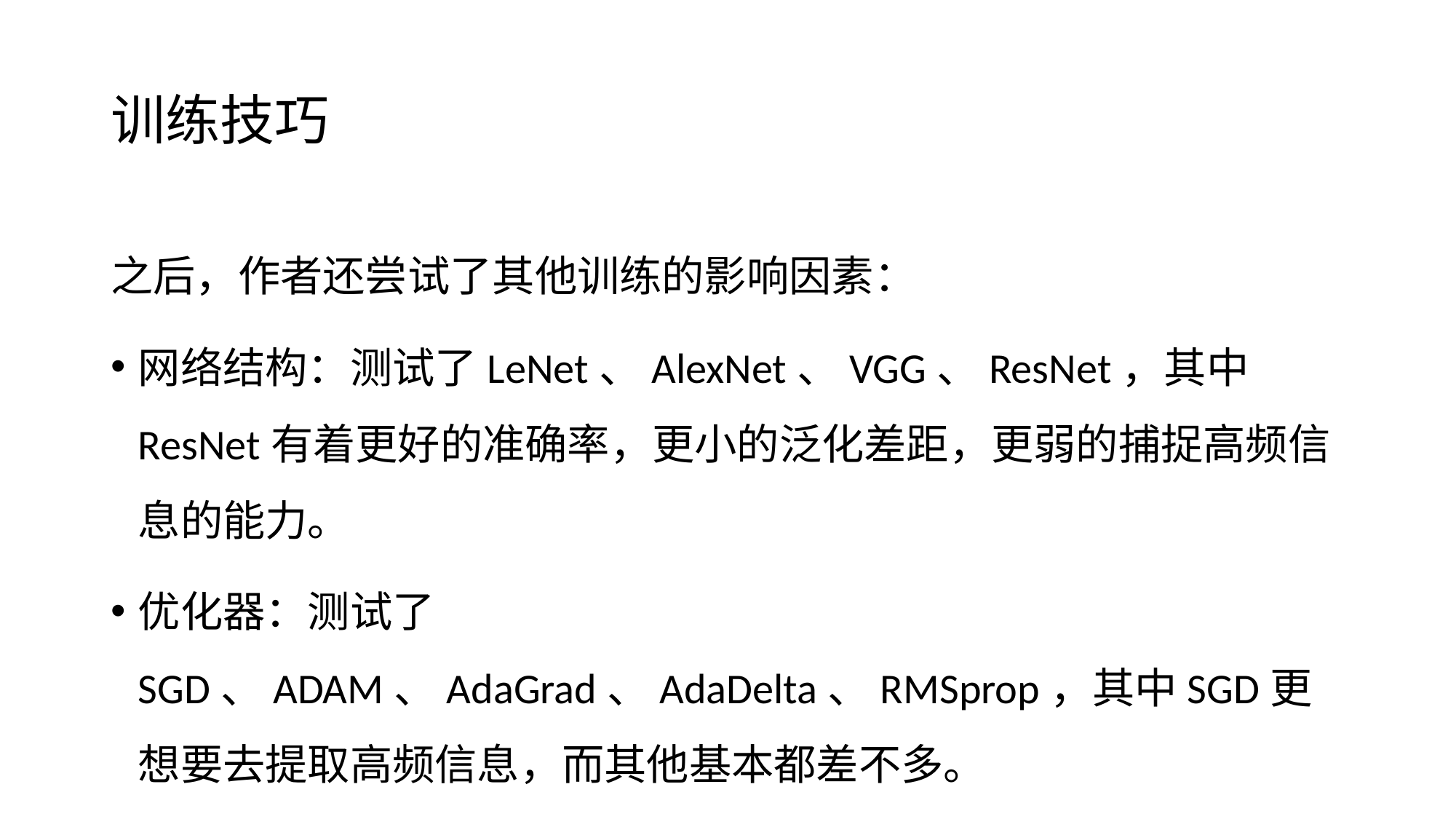

# 训练技巧
之后，作者还尝试了其他训练的影响因素：
网络结构：测试了LeNet、AlexNet、VGG、ResNet，其中ResNet有着更好的准确率，更小的泛化差距，更弱的捕捉高频信息的能力。
优化器：测试了SGD、ADAM、AdaGrad、AdaDelta、RMSprop，其中SGD更想要去提取高频信息，而其他基本都差不多。